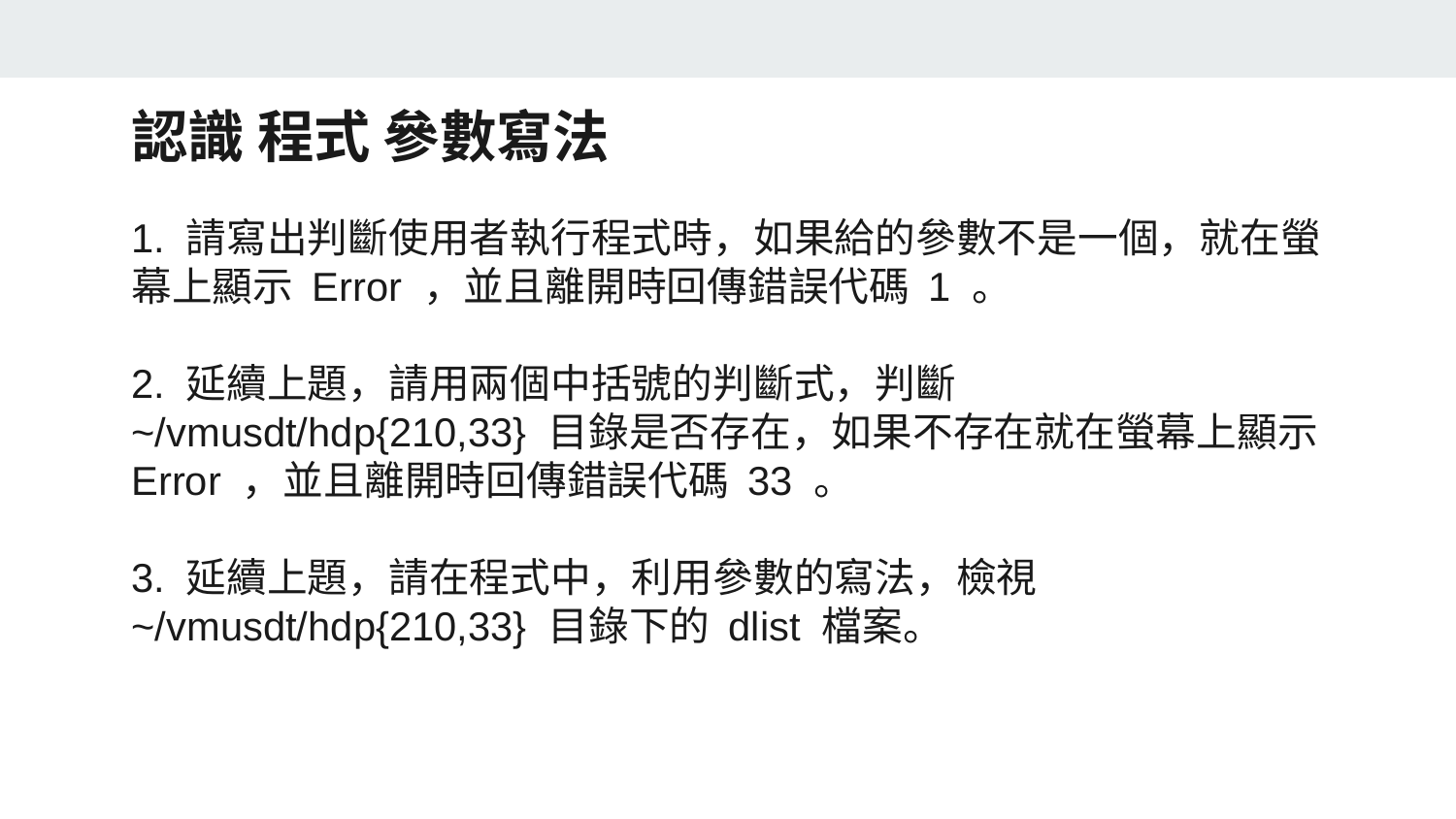

認識 程式 參數寫法
1. 請寫出判斷使用者執行程式時，如果給的參數不是一個，就在螢幕上顯示 Error ，並且離開時回傳錯誤代碼 1 。

2. 延續上題，請用兩個中括號的判斷式，判斷 ~/vmusdt/hdp{210,33} 目錄是否存在，如果不存在就在螢幕上顯示 Error ，並且離開時回傳錯誤代碼 33 。

3. 延續上題，請在程式中，利用參數的寫法，檢視 ~/vmusdt/hdp{210,33} 目錄下的 dlist 檔案。